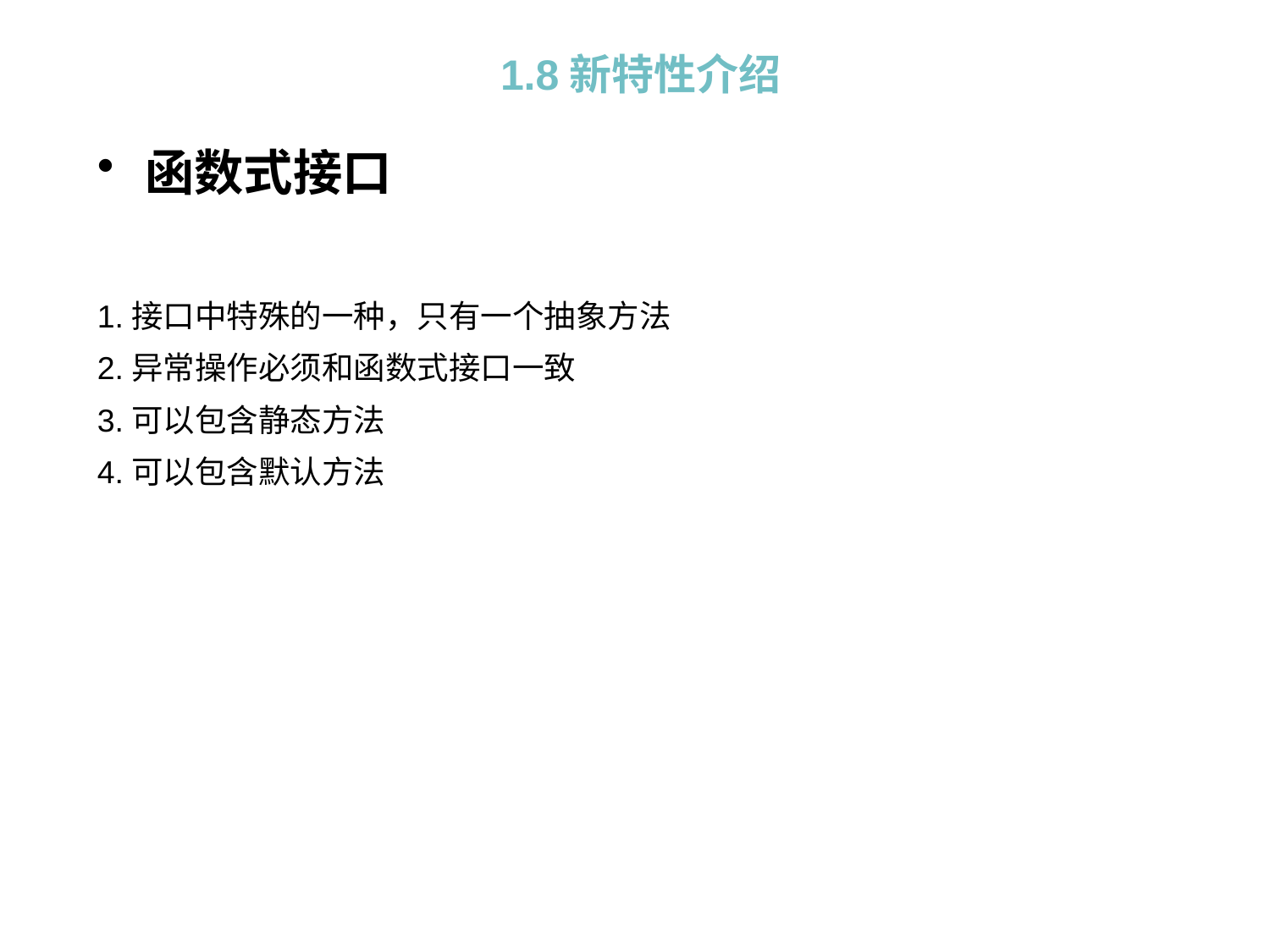

1.8新特性介绍

函数式接口

1.接口中特殊的一种，只有一个抽象方法
2.异常操作必须和函数式接口一致
3.可以包含静态方法
4.可以包含默认方法